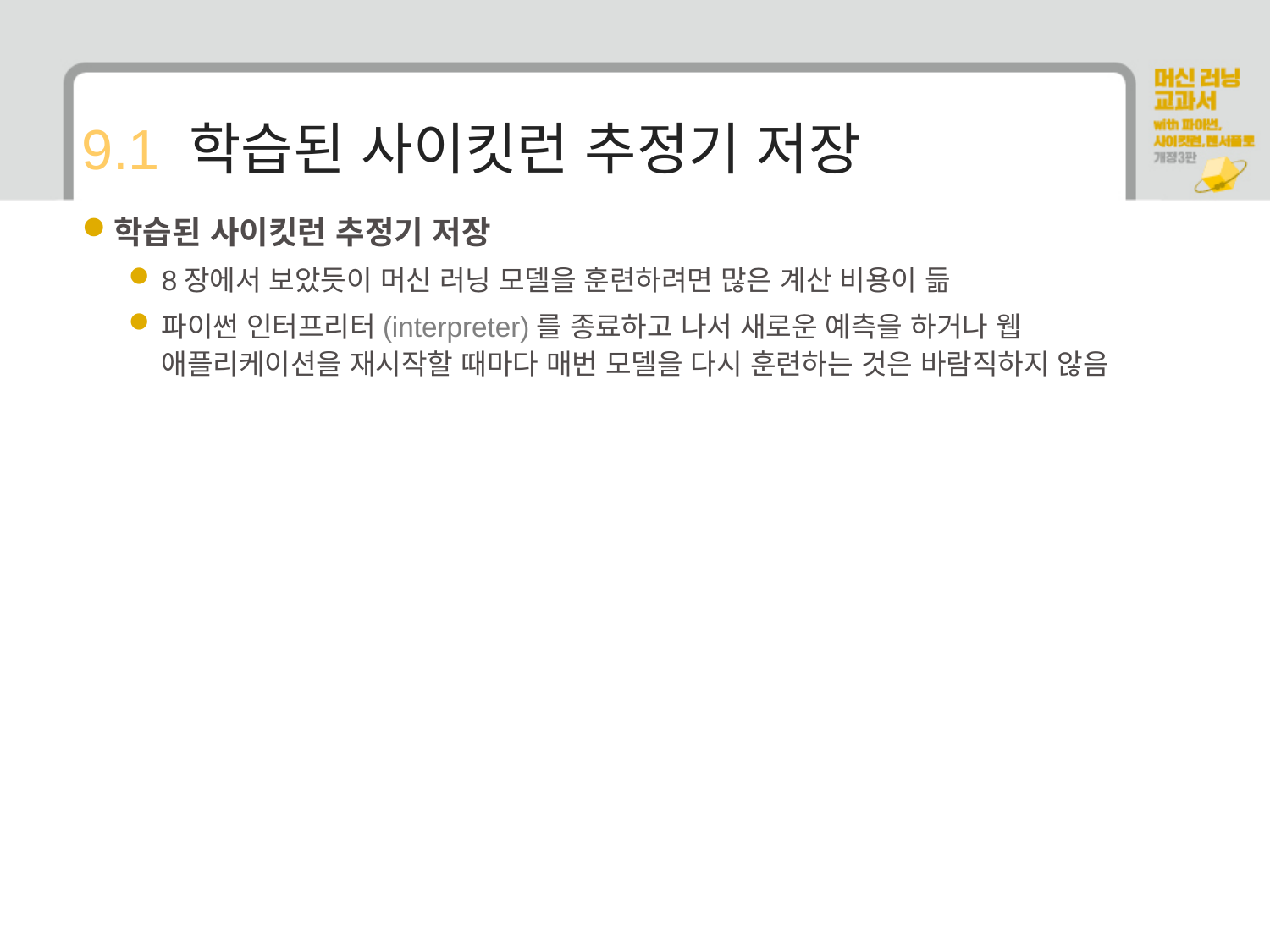

# 9.1 학습된 사이킷런 추정기 저장
학습된 사이킷런 추정기 저장
8장에서 보았듯이 머신 러닝 모델을 훈련하려면 많은 계산 비용이 듦
파이썬 인터프리터(interpreter)를 종료하고 나서 새로운 예측을 하거나 웹 애플리케이션을 재시작할 때마다 매번 모델을 다시 훈련하는 것은 바람직하지 않음